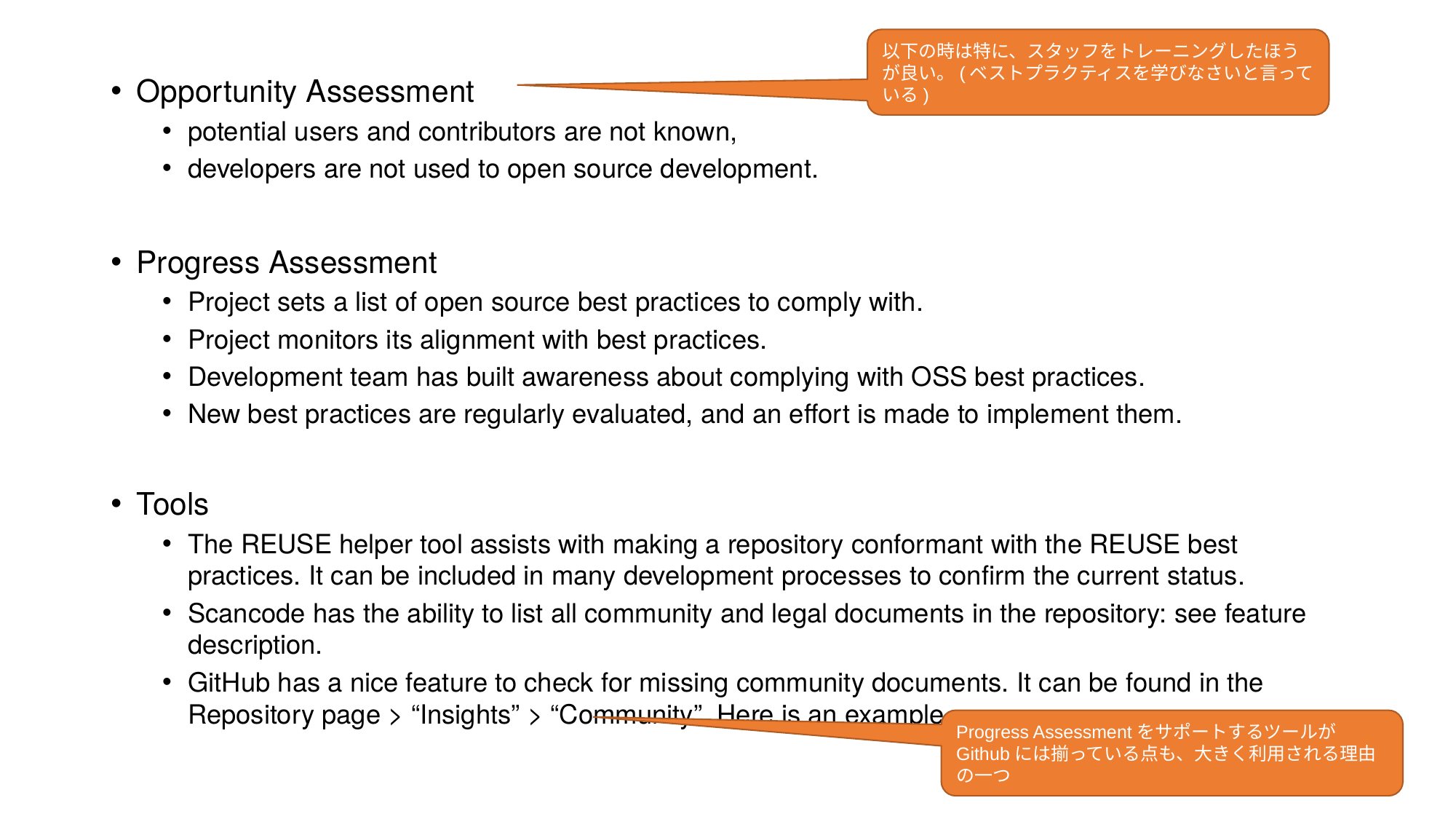

以下の時は特に、スタッフをトレーニングしたほうが良い。(ベストプラクティスを学びなさいと言っている)
Opportunity Assessment
potential users and contributors are not known,
developers are not used to open source development.

Progress Assessment
Project sets a list of open source best practices to comply with.
Project monitors its alignment with best practices.
Development team has built awareness about complying with OSS best practices.
New best practices are regularly evaluated, and an effort is made to implement them.

Tools
The REUSE helper tool assists with making a repository conformant with the REUSE best practices. It can be included in many development processes to confirm the current status.
Scancode has the ability to list all community and legal documents in the repository: see feature description.
GitHub has a nice feature to check for missing community documents. It can be found in the Repository page > “Insights” > “Community”. Here is an example.
Progress AssessmentをサポートするツールがGithubには揃っている点も、大きく利用される理由の一つ